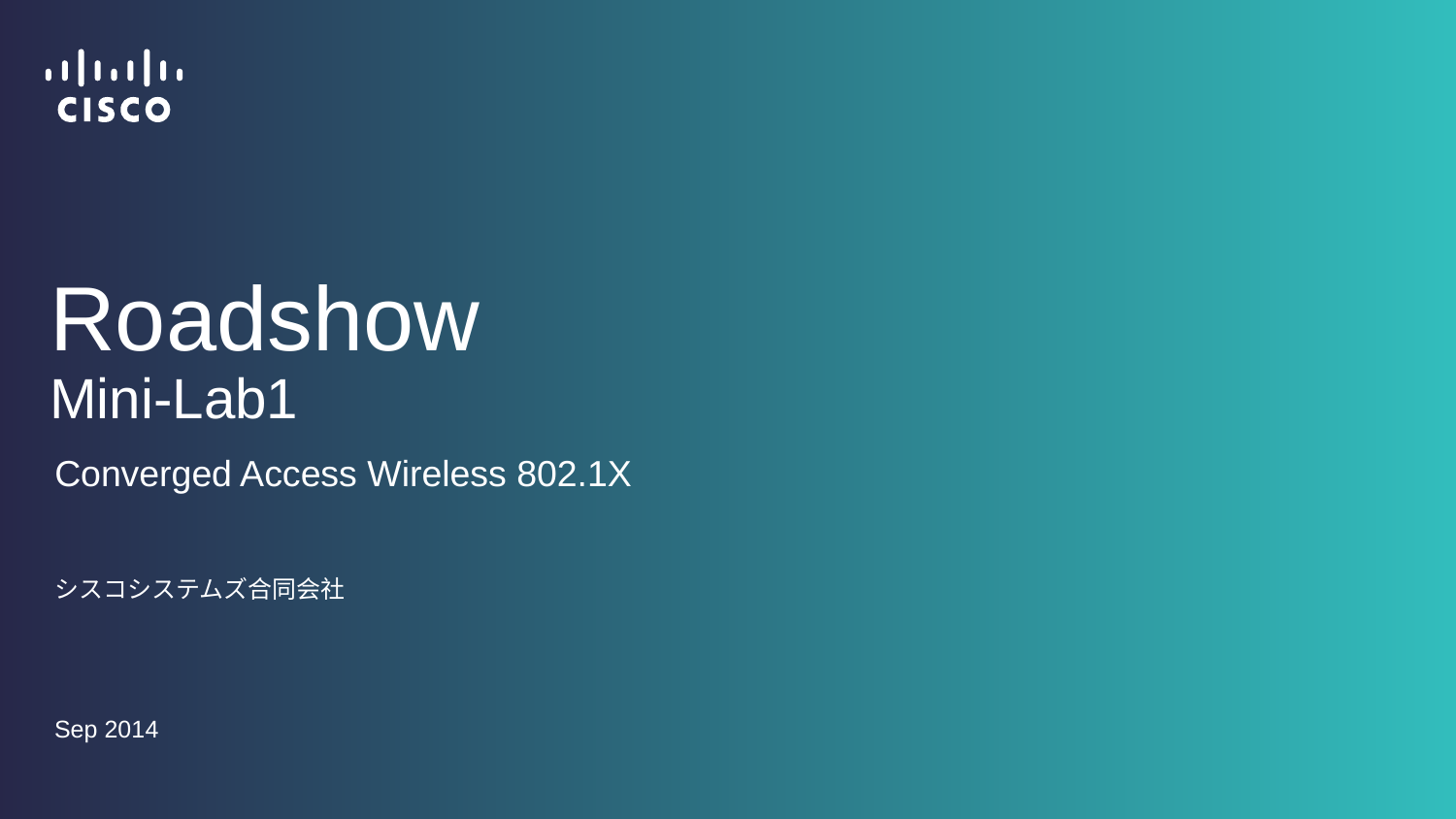

# Roadshow Mini-Lab1
Converged Access Wireless 802.1X
シスコシステムズ合同会社

Sep 2014